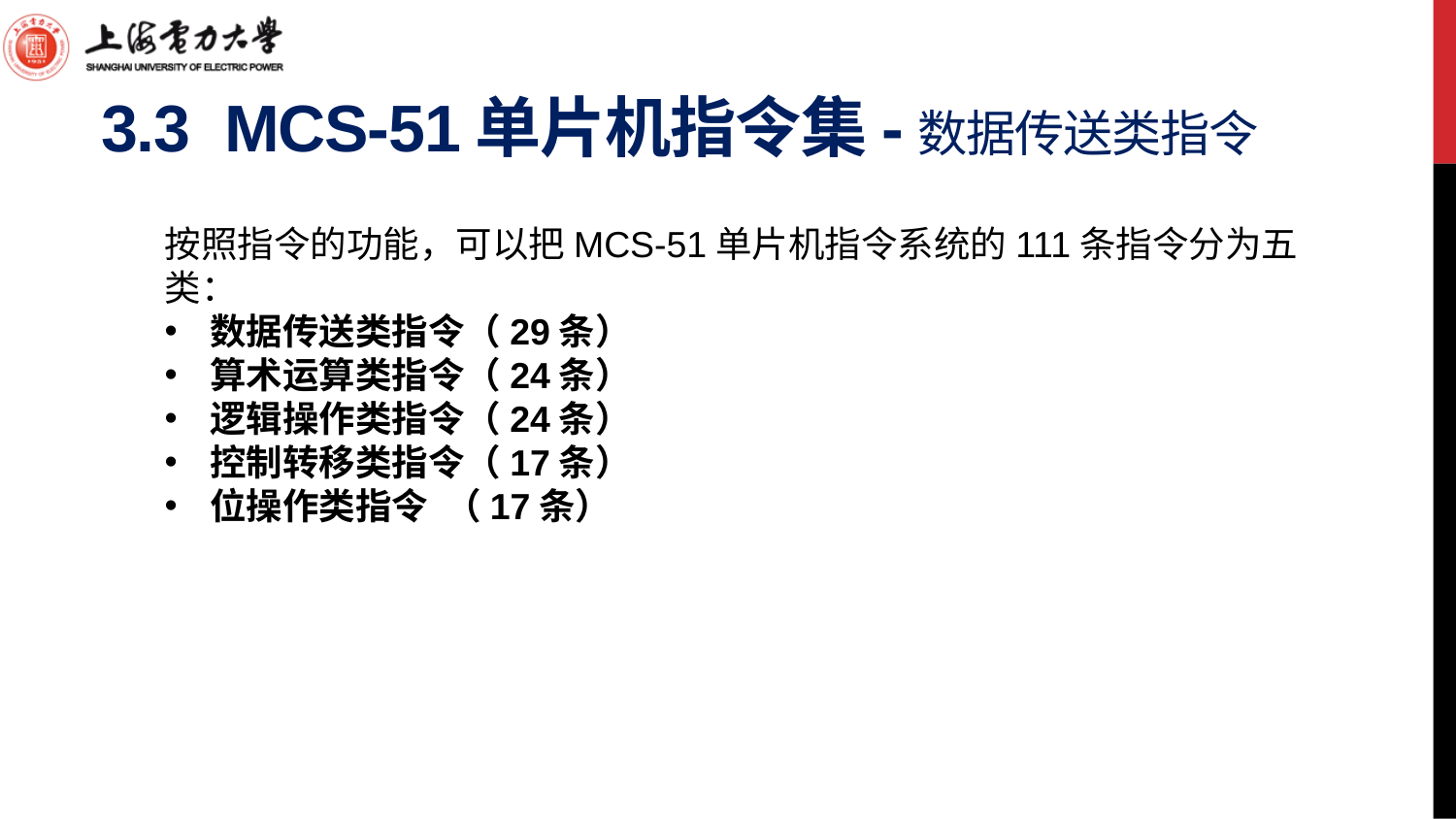

# 3.3  MCS-51单片机指令集-数据传送类指令
按照指令的功能，可以把MCS-51单片机指令系统的111条指令分为五类：
数据传送类指令（29条）
算术运算类指令（24条）
逻辑操作类指令（24条）
控制转移类指令（17条）
位操作类指令  （17条）